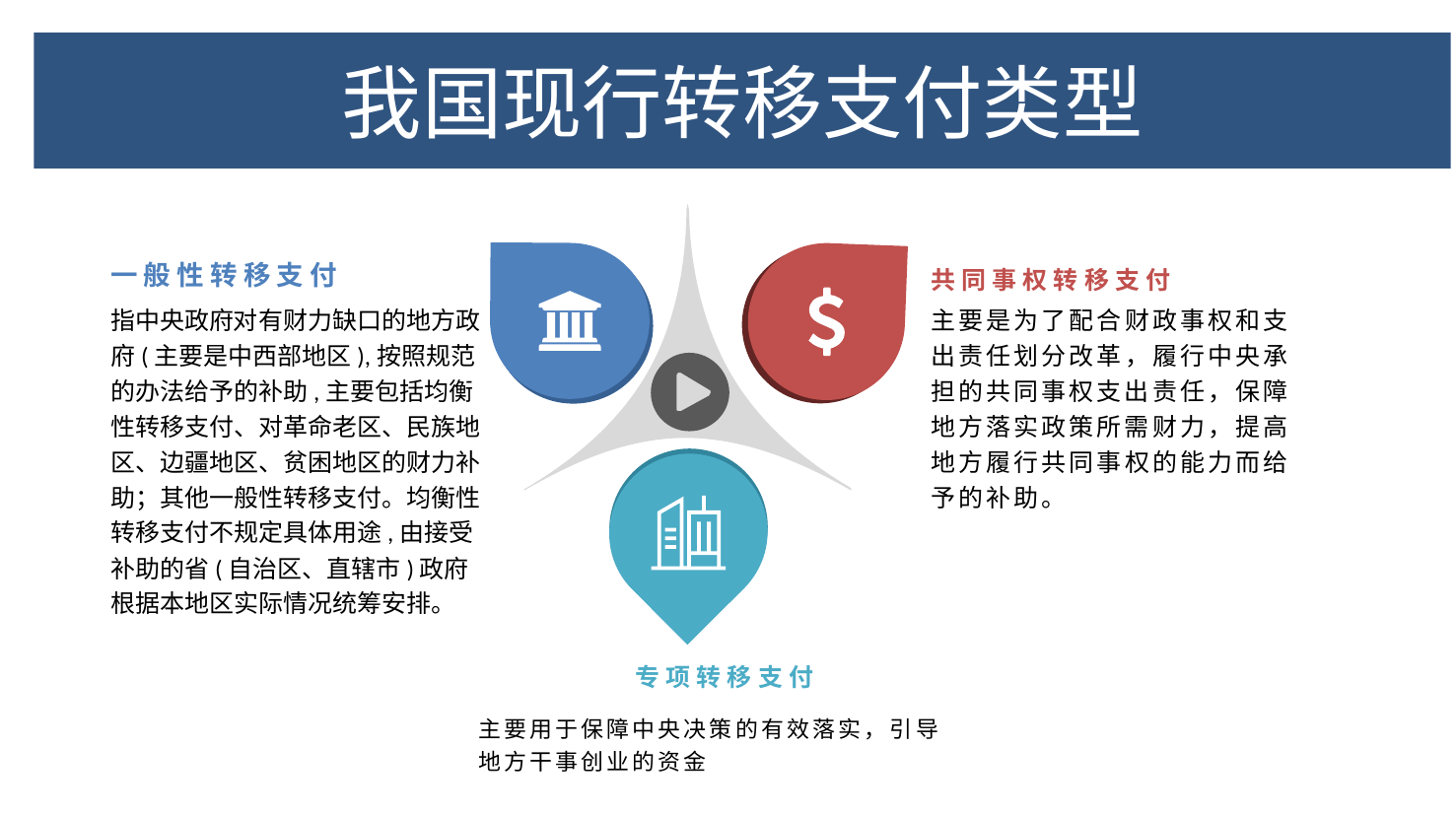

二、各级政府间预算管理体系及职权
# 我国现行转移支付类型

一般性转移支付

共同事权转移支付

指中央政府对有财力缺口的地方政府(主要是中西部地区),按照规范的办法给予的补助,主要包括均衡性转移支付、对革命老区、民族地区、边疆地区、贫困地区的财力补助；其他一般性转移支付。均衡性转移支付不规定具体用途,由接受补助的省(自治区、直辖市)政府根据本地区实际情况统筹安排。
主要是为了配合财政事权和支出责任划分改革，履行中央承担的共同事权支出责任，保障地方落实政策所需财力，提高地方履行共同事权的能力而给予的补助。

专项转移支付
主要用于保障中央决策的有效落实，引导地方干事创业的资金